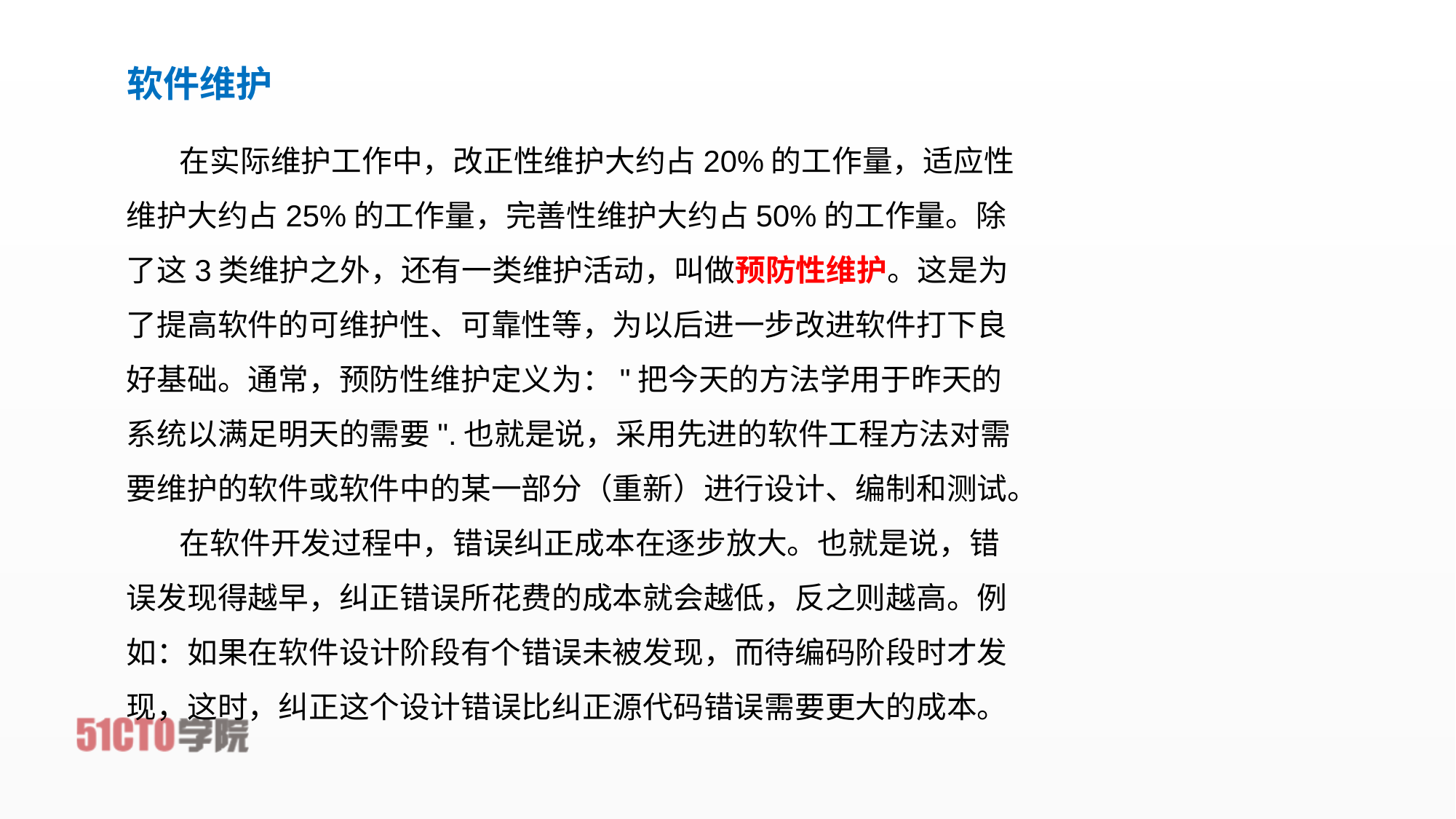

# 软件维护
在实际维护工作中，改正性维护大约占20%的工作量，适应性维护大约占25%的工作量，完善性维护大约占50%的工作量。除了这3类维护之外，还有一类维护活动，叫做预防性维护。这是为了提高软件的可维护性、可靠性等，为以后进一步改进软件打下良好基础。通常，预防性维护定义为："把今天的方法学用于昨天的系统以满足明天的需要".也就是说，采用先进的软件工程方法对需要维护的软件或软件中的某一部分（重新）进行设计、编制和测试。
在软件开发过程中，错误纠正成本在逐步放大。也就是说，错误发现得越早，纠正错误所花费的成本就会越低，反之则越高。例如：如果在软件设计阶段有个错误未被发现，而待编码阶段时才发现，这时，纠正这个设计错误比纠正源代码错误需要更大的成本。